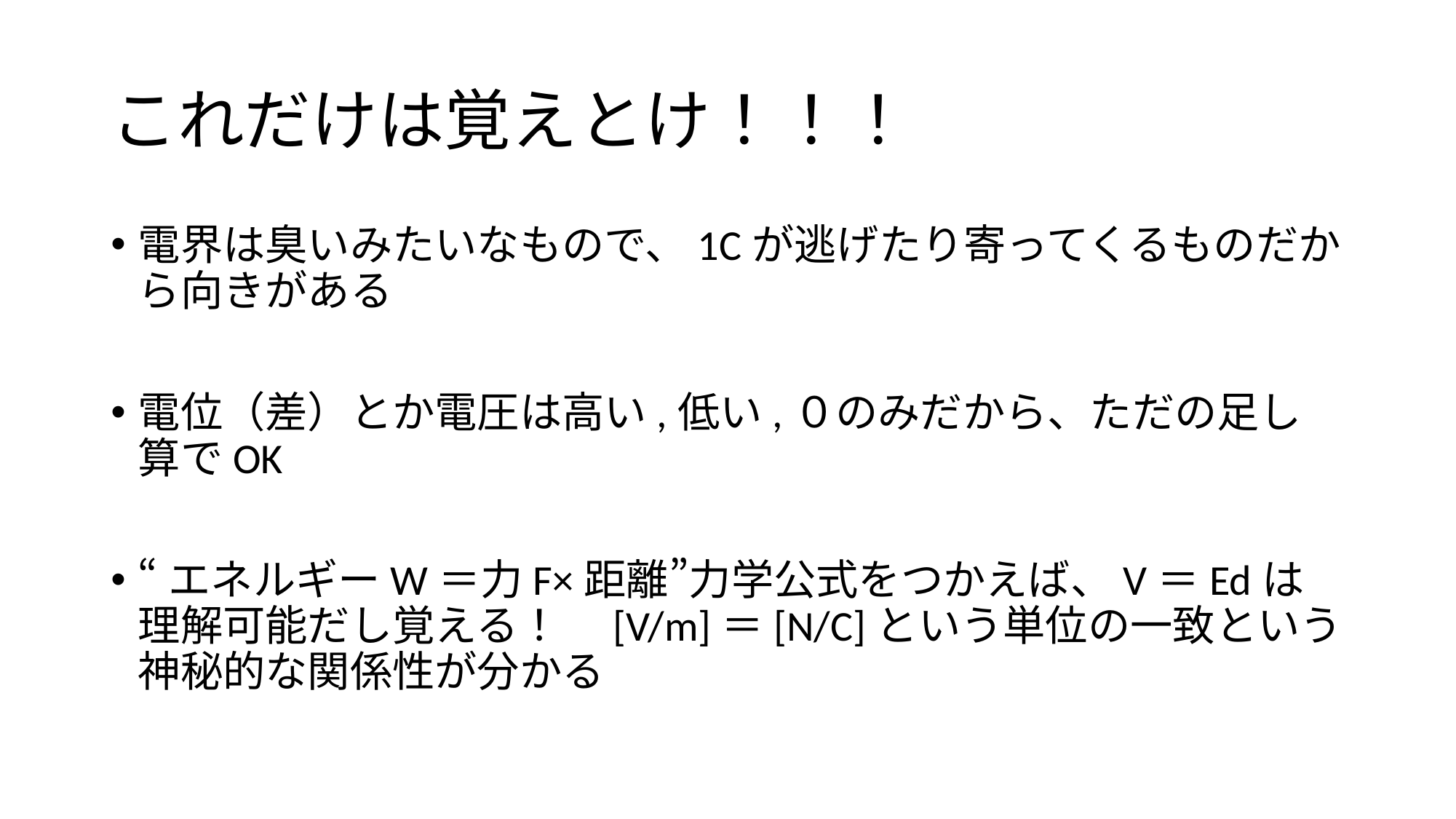

# これだけは覚えとけ！！！
電界は臭いみたいなもので、1Cが逃げたり寄ってくるものだから向きがある

電位（差）とか電圧は高い,低い,０のみだから、ただの足し算でOK

“エネルギーW＝力F×距離”力学公式をつかえば、V＝Edは理解可能だし覚える！　[V/m]＝[N/C]という単位の一致という神秘的な関係性が分かる